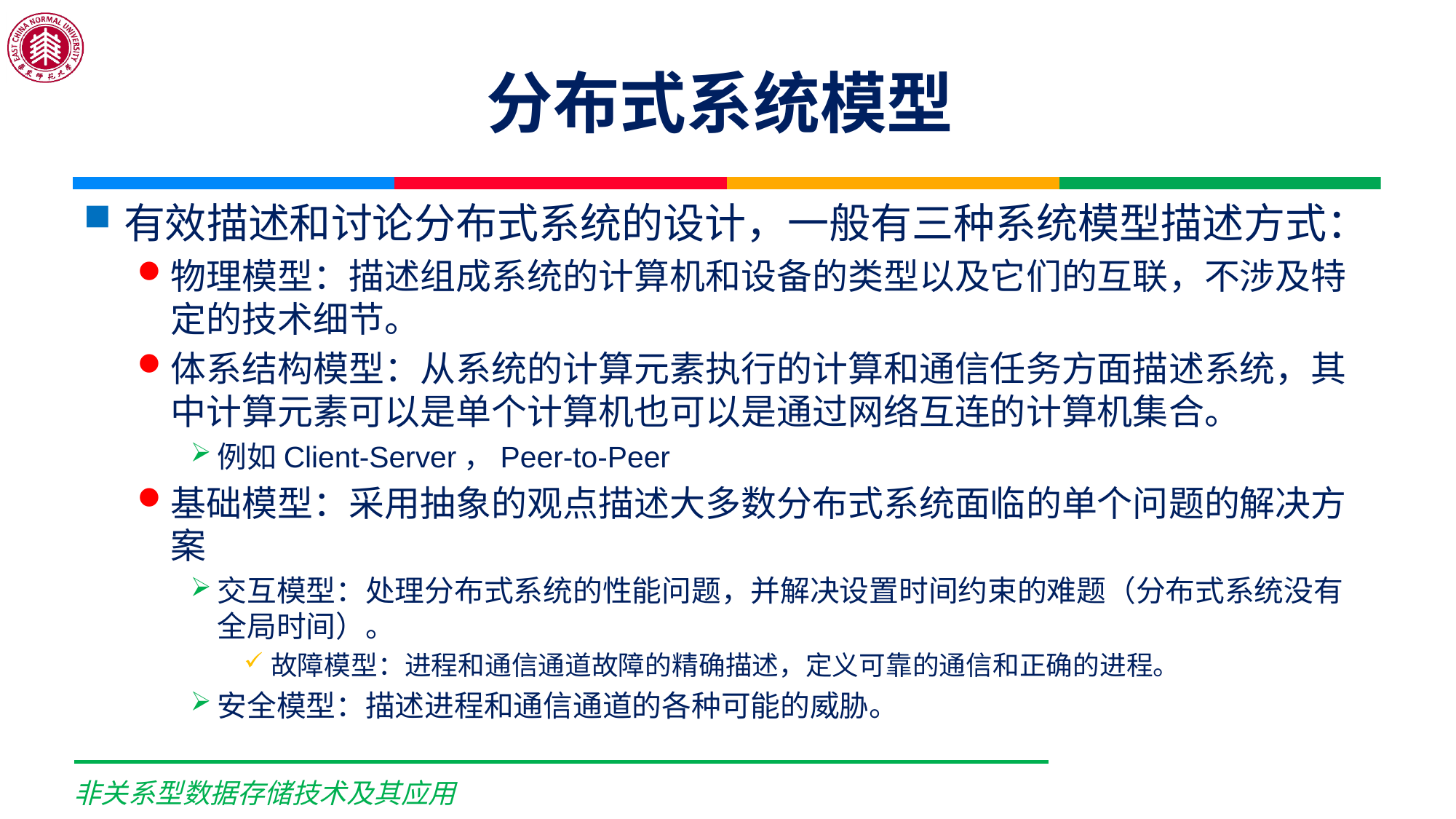

# 分布式系统模型
有效描述和讨论分布式系统的设计，一般有三种系统模型描述方式：
物理模型：描述组成系统的计算机和设备的类型以及它们的互联，不涉及特定的技术细节。
体系结构模型：从系统的计算元素执行的计算和通信任务方面描述系统，其中计算元素可以是单个计算机也可以是通过网络互连的计算机集合。
例如Client-Server，Peer-to-Peer
基础模型：采用抽象的观点描述大多数分布式系统面临的单个问题的解决方案
交互模型：处理分布式系统的性能问题，并解决设置时间约束的难题（分布式系统没有全局时间）。
故障模型：进程和通信通道故障的精确描述，定义可靠的通信和正确的进程。
安全模型：描述进程和通信通道的各种可能的威胁。